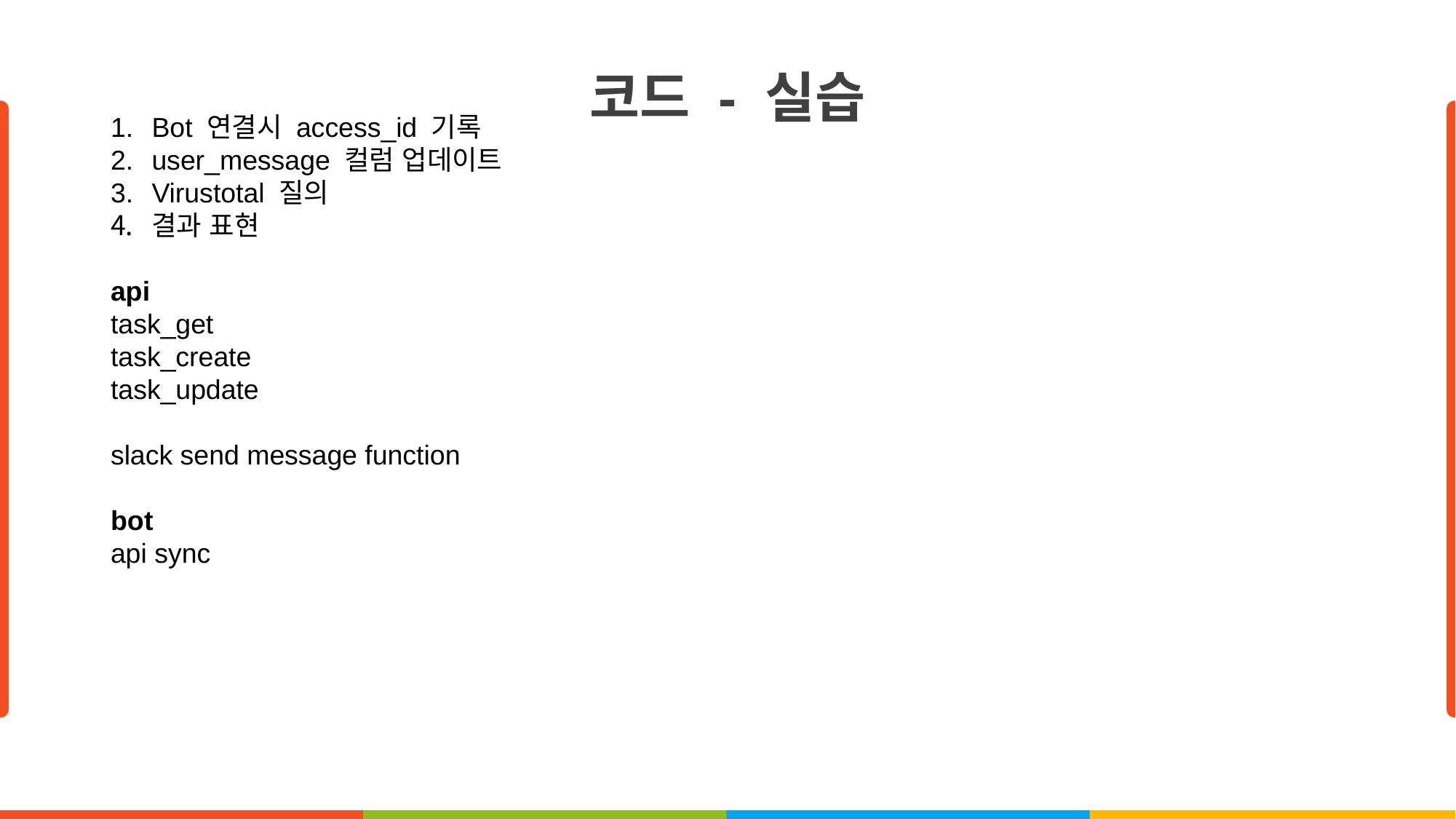

코드 - 실습

Bot 연결시 access_id 기록
user_message 컬럼 업데이트
Virustotal 질의
결과 표현

api
task_get
task_create
task_update

slack send message function

bot
api sync